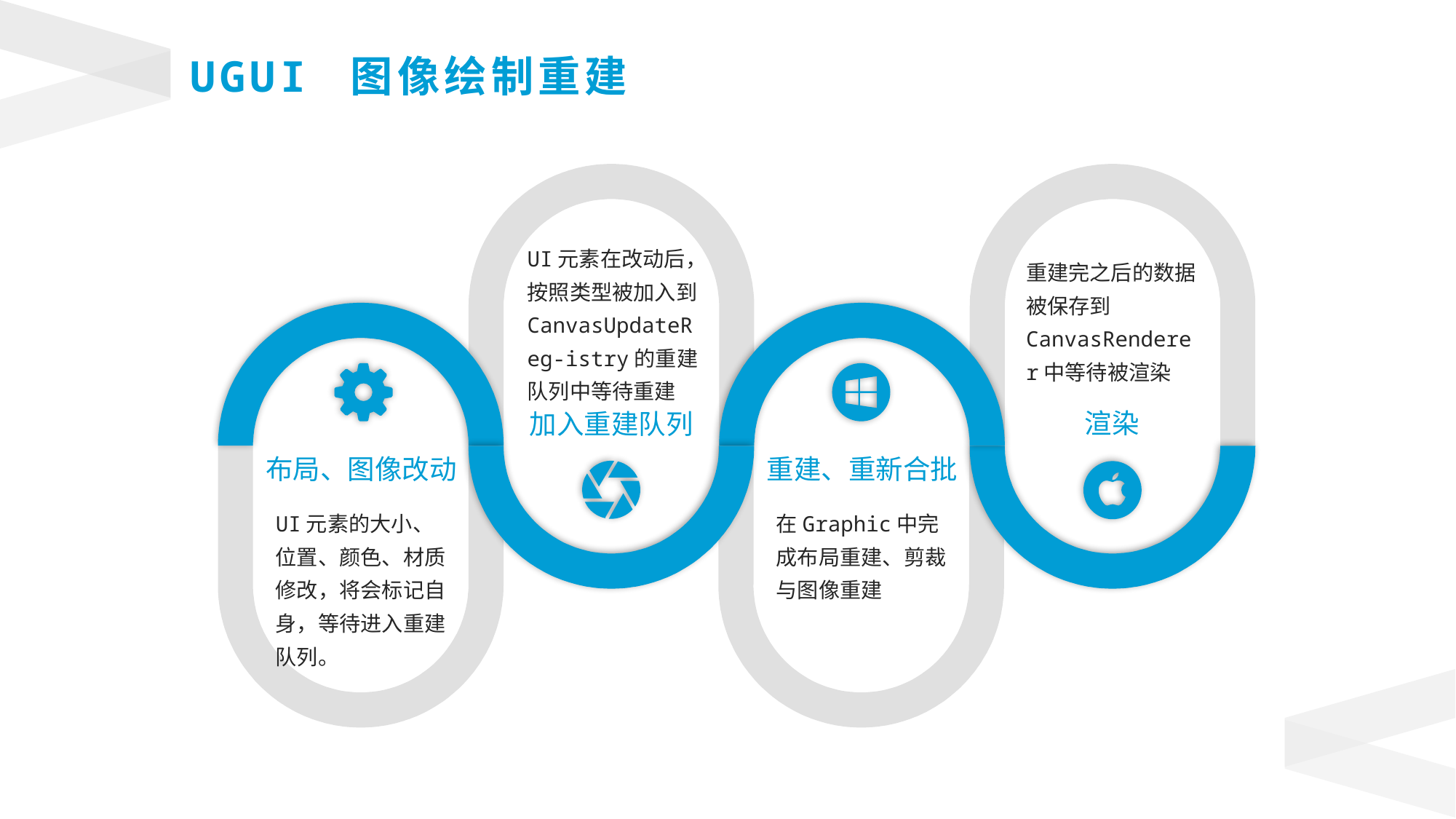

UGUI 图像绘制重建

重建完之后的数据被保存到CanvasRenderer中等待被渲染
UI元素在改动后，按照类型被加入到CanvasUpdateReg-istry的重建队列中等待重建

渲染
加入重建队列
UI元素的大小、位置、颜色、材质修改，将会标记自身，等待进入重建队列。
在Graphic中完成布局重建、剪裁与图像重建

重建、重新合批
布局、图像改动